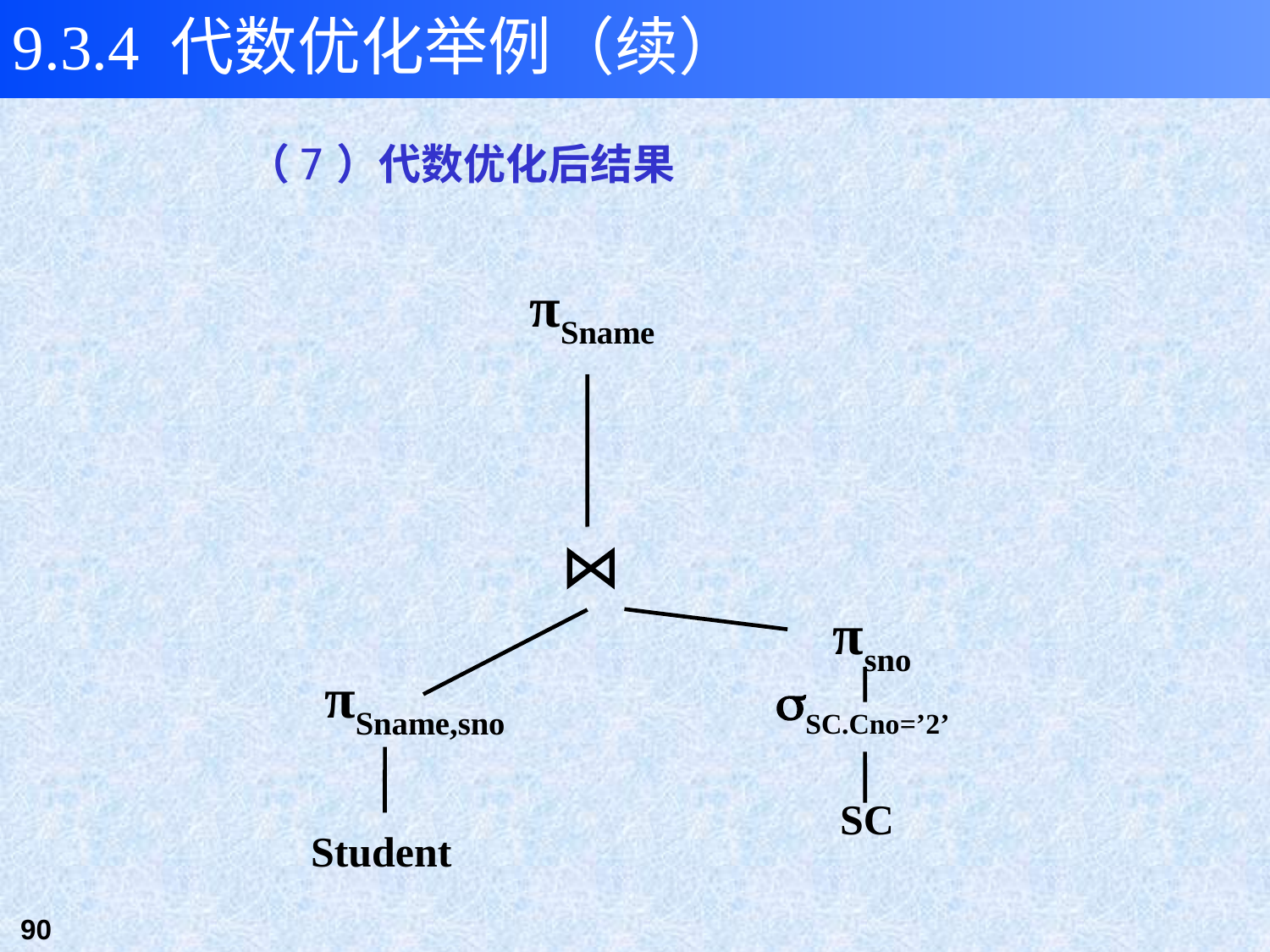

9.3.4 代数优化举例（续）

（7）代数优化后结果
πSname

πsno
πSname,sno

σSC.Cno=’2’

SC
Student